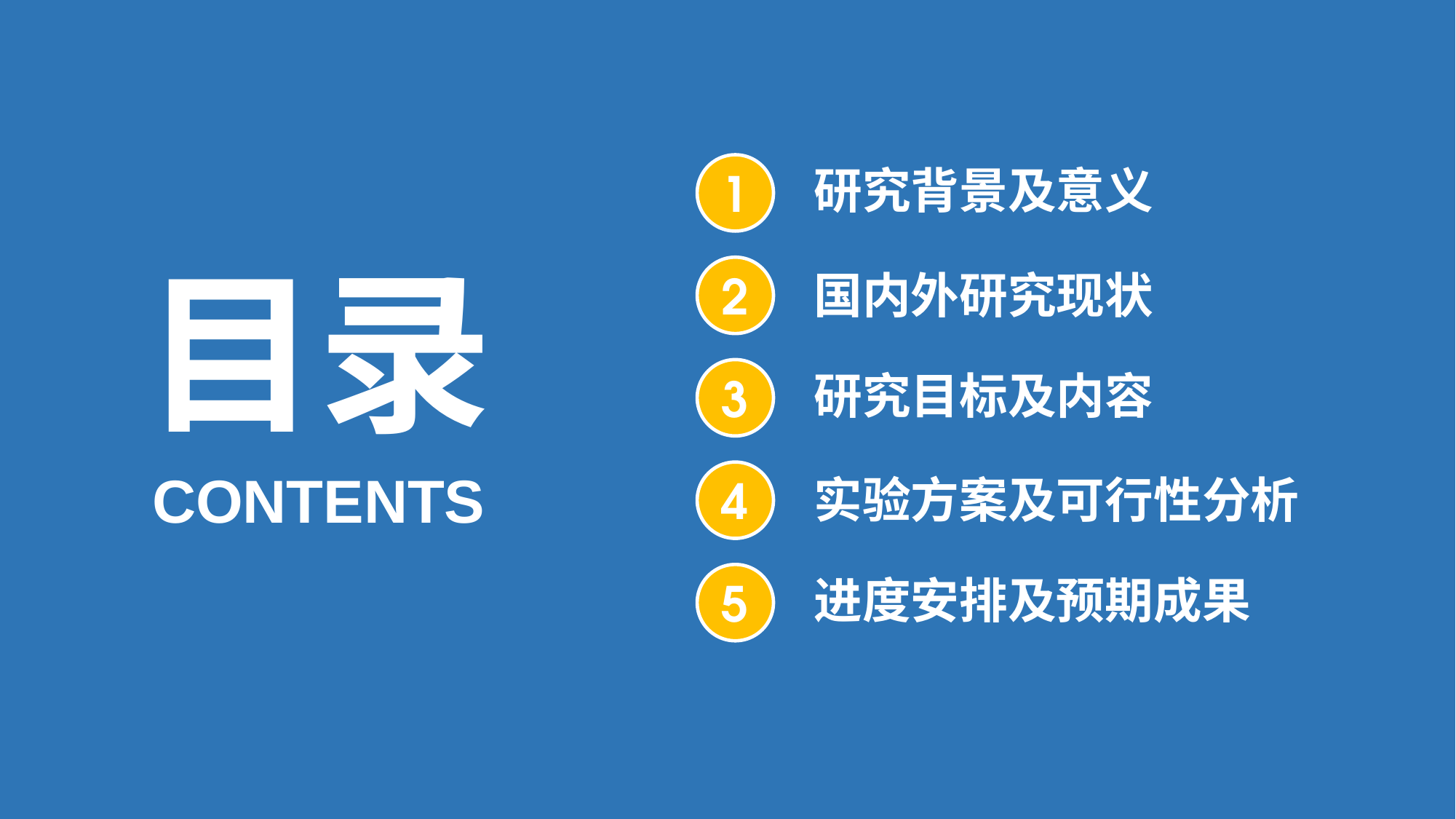

1
研究背景及意义
2
目录
国内外研究现状
3
研究目标及内容
4
CONTENTS
实验方案及可行性分析
进度安排及预期成果
5